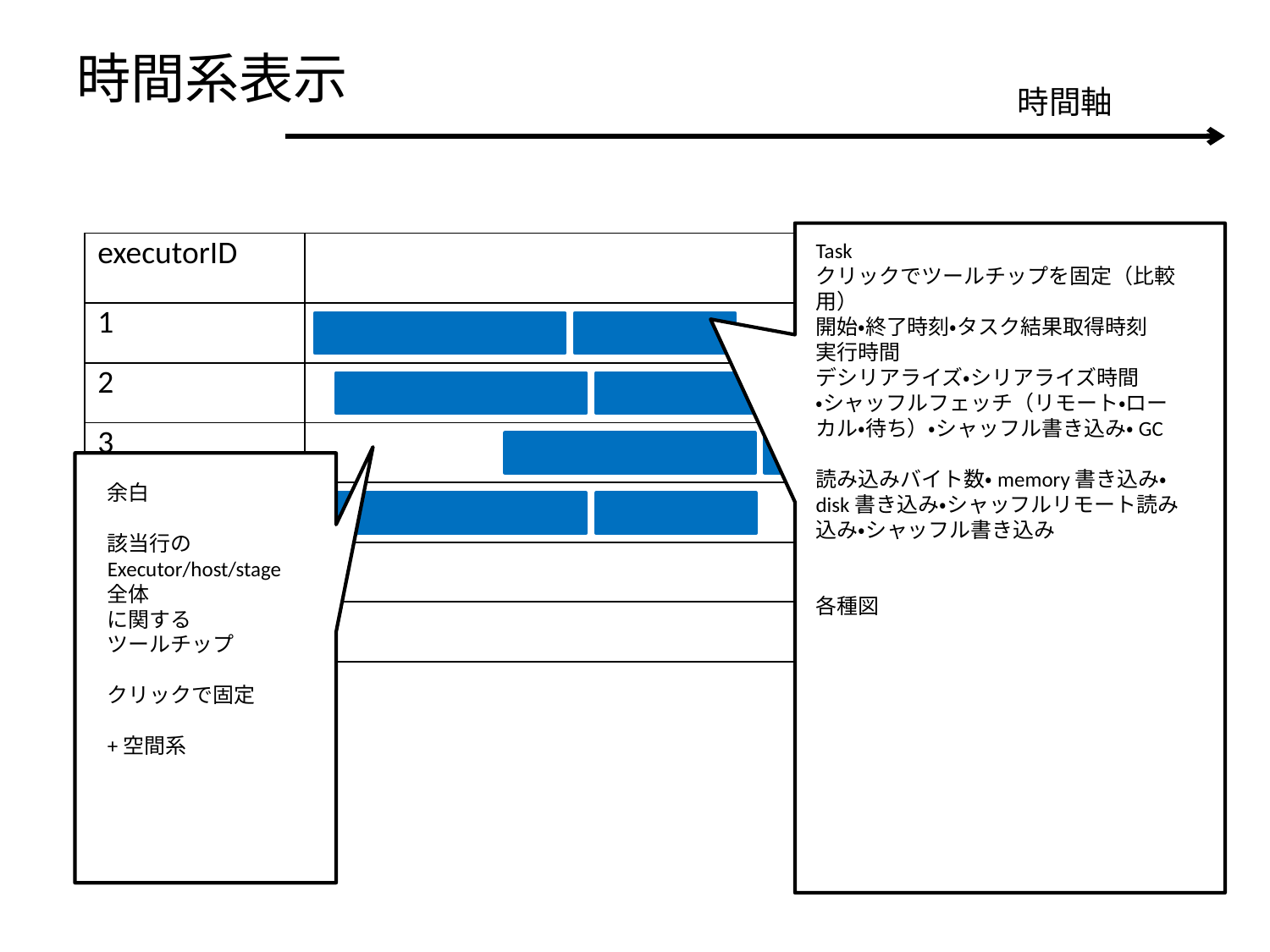

# 時間系表示
時間軸

Task
クリックでツールチップを固定（比較用）
開始・終了時刻・タスク結果取得時刻
実行時間
デシリアライズ・シリアライズ時間
・シャッフルフェッチ（リモート・ローカル・待ち）・シャッフル書き込み・GC

読み込みバイト数・memory書き込み・disk書き込み・シャッフルリモート読み込み・シャッフル書き込み

各種図
| executorID |  |
| --- | --- |
| 1 |  |
| 2 |  |
| 3 |  |
| 4 |  |
| ... |  |
| … |  |

余白

該当行の
Executor/host/stage
全体
に関する
ツールチップ

クリックで固定

+空間系